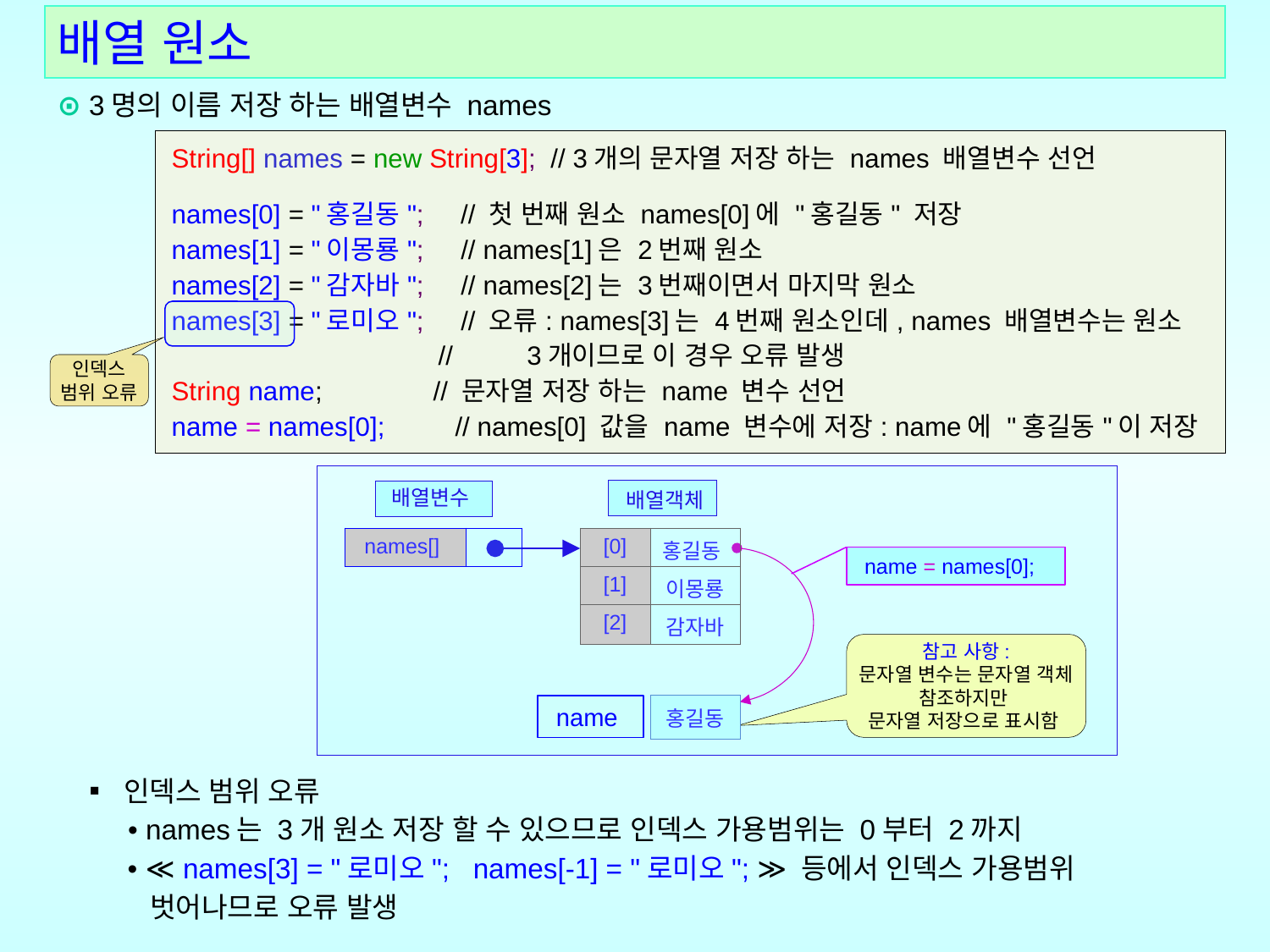

배열 원소
⊙ 3명의 이름 저장 하는 배열변수 names
| String[] names = new String[3]; // 3개의 문자열 저장 하는 names 배열변수 선언 names[0] = "홍길동"; // 첫 번째 원소 names[0]에 "홍길동" 저장 names[1] = "이몽룡"; // names[1]은 2번째 원소 names[2] = "감자바"; // names[2]는 3번째이면서 마지막 원소 names[3] = "로미오"; // 오류: names[3]는 4번째 원소인데, names 배열변수는 원소 // 3개이므로 이 경우 오류 발생 String name; // 문자열 저장 하는 name 변수 선언 name = names[0]; // names[0] 값을 name 변수에 저장: name에 "홍길동"이 저장 |
| --- |

인덱스 범위 오류

배열객체
배열변수
| names[] |  |
| --- | --- |
| [0] | 홍길동 |
| --- | --- |
| [1] | 이몽룡 |
| [2] | 감자바 |

   name = names[0];
참고 사항:
문자열 변수는 문자열 객체 참조하지만
문자열 저장으로 표시함
| 홍길동 |
| --- |
name
   ▪ 인덱스 범위 오류
         • names는 3개 원소 저장 할 수 있으므로 인덱스 가용범위는 0부터 2까지
         • ≪ names[3] = "로미오";   names[-1] = "로미오"; ≫ 등에서 인덱스 가용범위
           벗어나므로 오류 발생